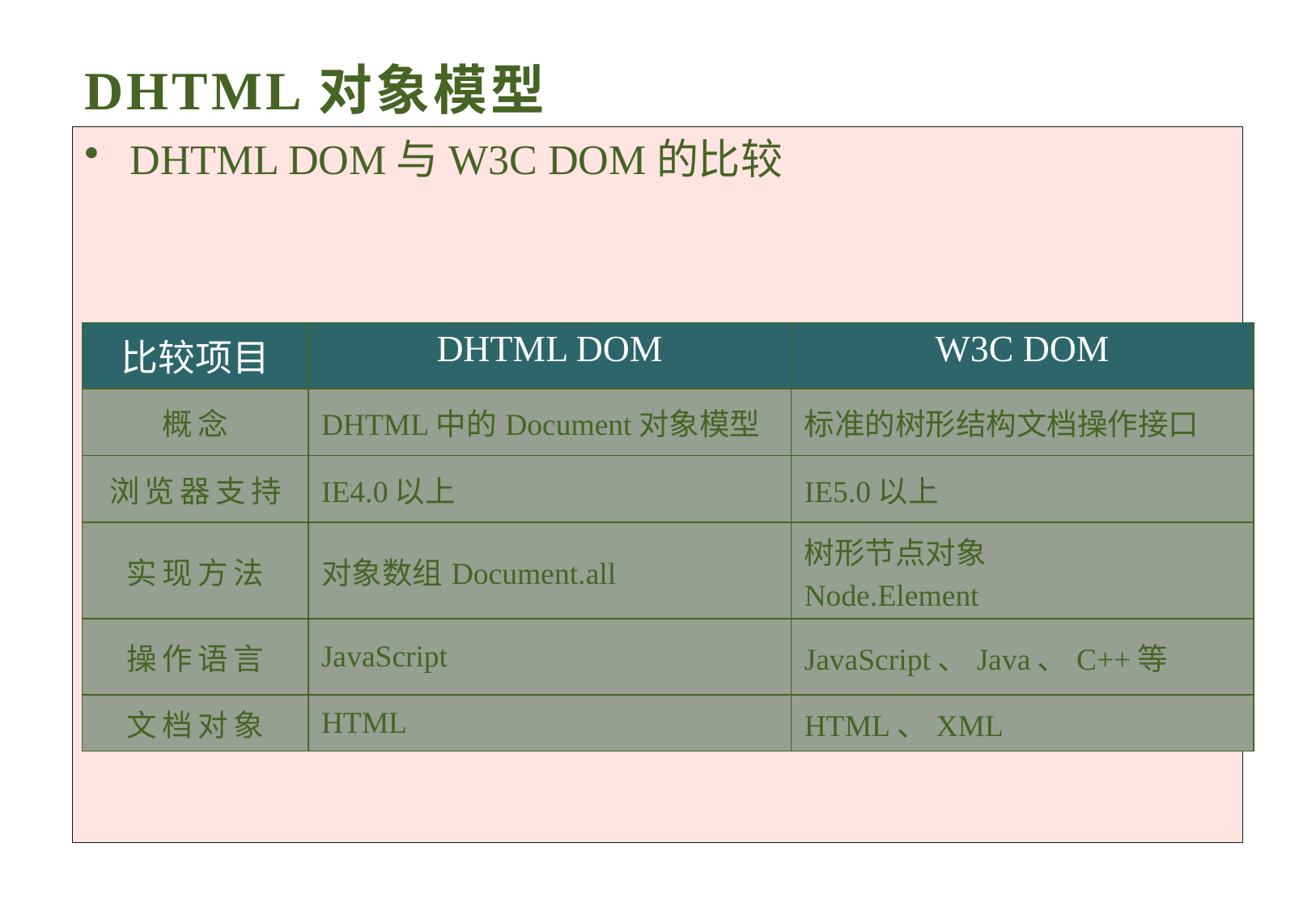

# DHTML对象模型
DHTML DOM与W3C DOM的比较
| 比较项目 | DHTML DOM | W3C DOM |
| --- | --- | --- |
| 概念 | DHTML中的Document对象模型 | 标准的树形结构文档操作接口 |
| 浏览器支持 | IE4.0以上 | IE5.0以上 |
| 实现方法 | 对象数组Document.all | 树形节点对象 Node.Element |
| 操作语言 | JavaScript | JavaScript、Java、C++等 |
| 文档对象 | HTML | HTML、XML |